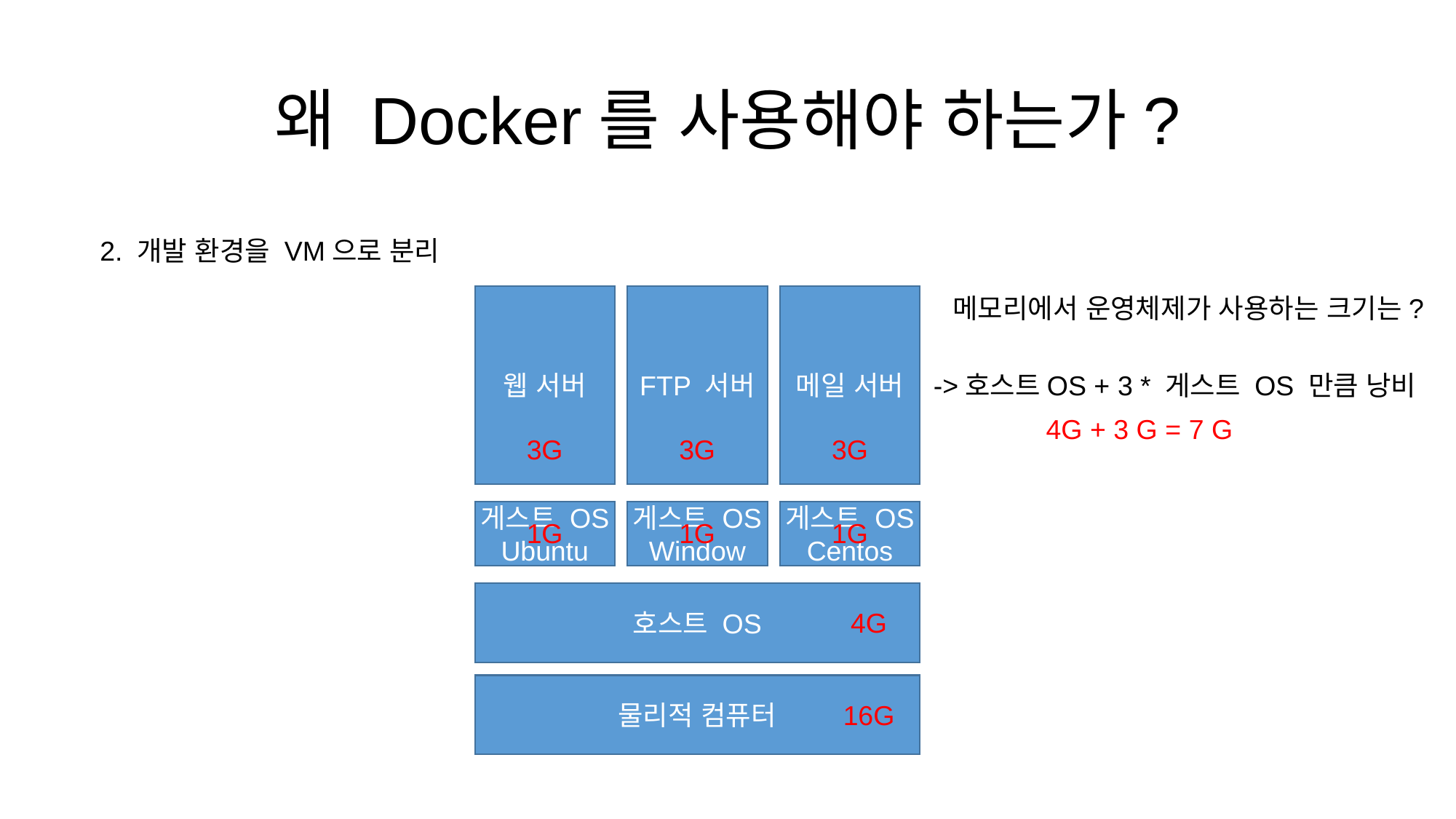

# 왜 Docker를 사용해야 하는가?
2. 개발 환경을 VM으로 분리
웹 서버
FTP 서버
메일 서버
메모리에서 운영체제가 사용하는 크기는?
->호스트OS + 3 * 게스트 OS 만큼 낭비
4G + 3 G = 7 G
3G
3G
3G
게스트 OS
Ubuntu
게스트 OS
Window
게스트 OS
Centos
1G
1G
1G
호스트 OS
4G
물리적 컴퓨터
16G